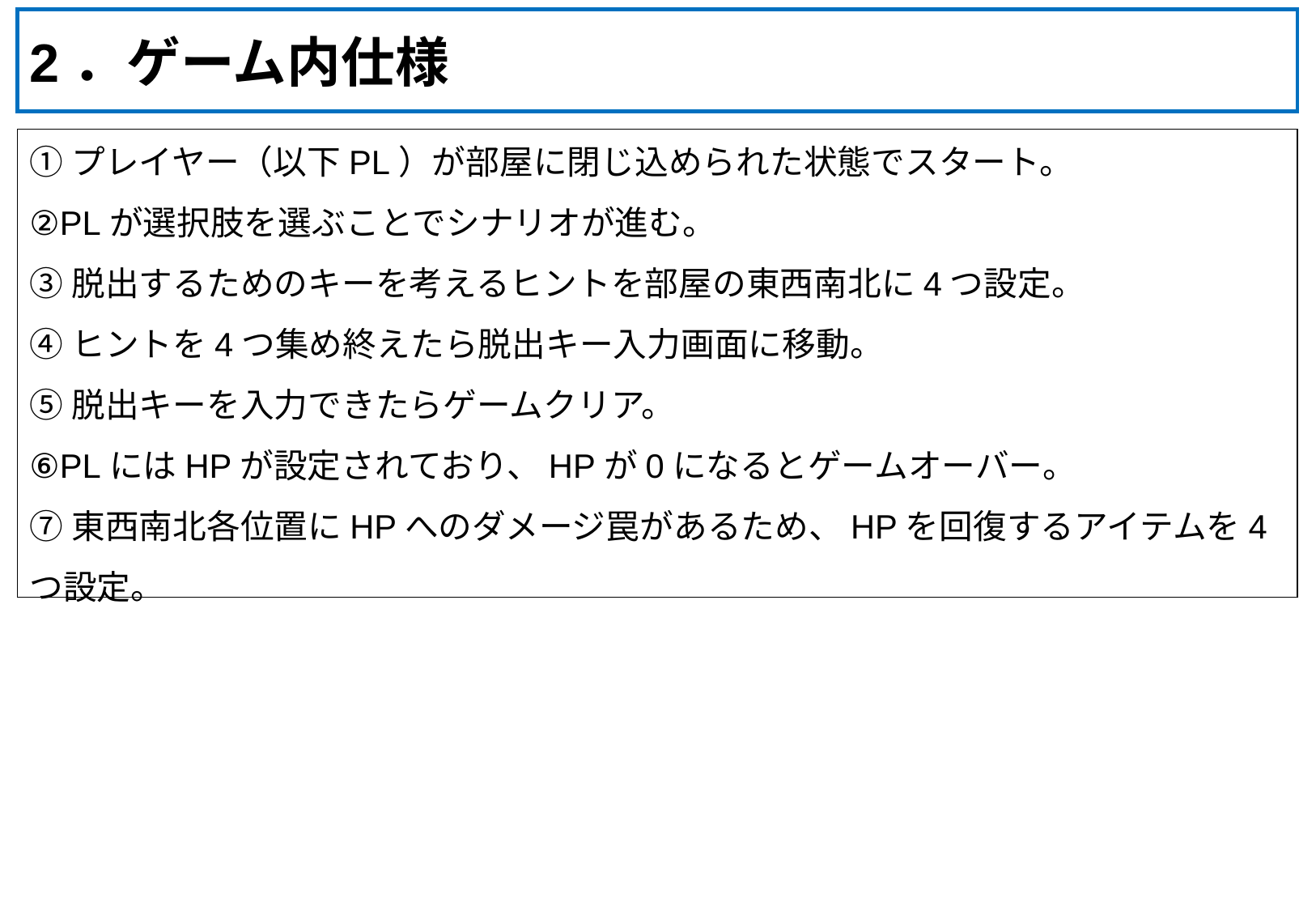

2．ゲーム内仕様
①プレイヤー（以下PL）が部屋に閉じ込められた状態でスタート。
②PLが選択肢を選ぶことでシナリオが進む。
③脱出するためのキーを考えるヒントを部屋の東西南北に4つ設定。
④ヒントを4つ集め終えたら脱出キー入力画面に移動。
⑤脱出キーを入力できたらゲームクリア。
⑥PLにはHPが設定されており、HPが0になるとゲームオーバー。
⑦東西南北各位置にHPへのダメージ罠があるため、HPを回復するアイテムを4つ設定。